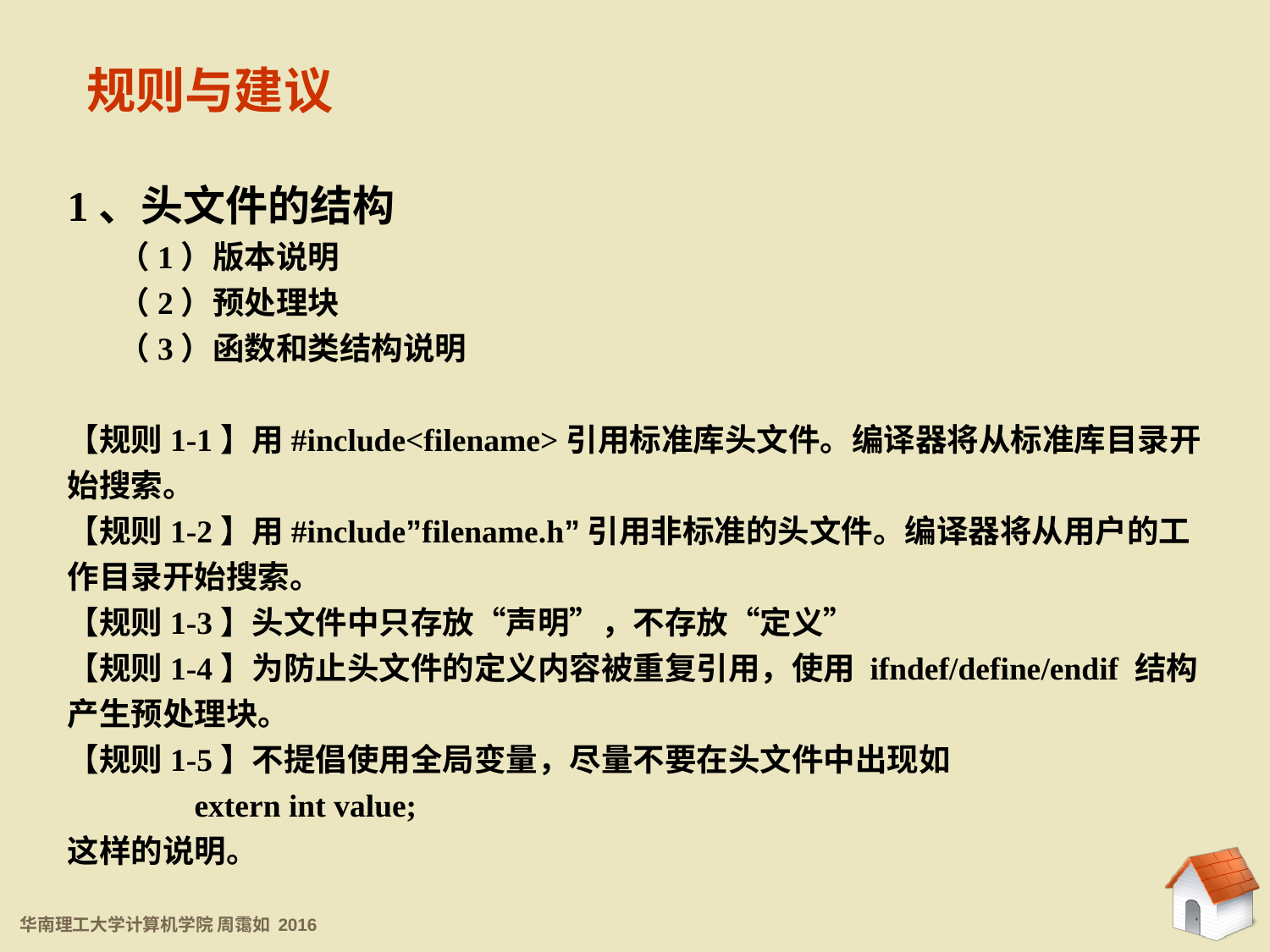

规则与建议
1、头文件的结构
      （1）版本说明
      （2）预处理块
      （3）函数和类结构说明

【规则1-1】用#include<filename>引用标准库头文件。编译器将从标准库目录开始搜索。
【规则1-2】用#include”filename.h”引用非标准的头文件。编译器将从用户的工作目录开始搜索。
【规则1-3】头文件中只存放“声明”，不存放“定义”
【规则1-4】为防止头文件的定义内容被重复引用，使用 ifndef/define/endif 结构产生预处理块。
【规则1-5】不提倡使用全局变量，尽量不要在头文件中出现如
	extern int value;
这样的说明。